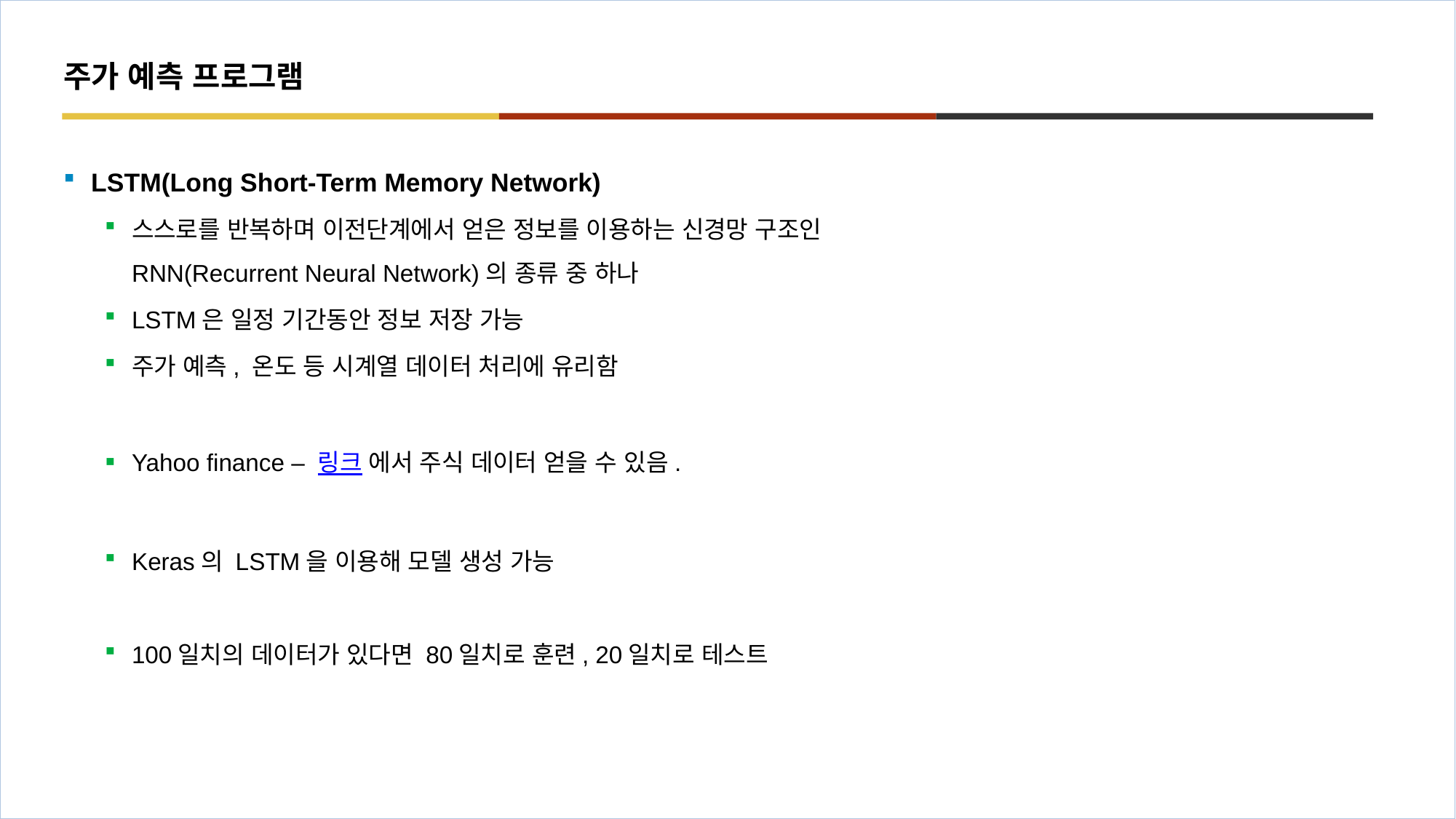

# 주가 예측 프로그램
LSTM(Long Short-Term Memory Network)
스스로를 반복하며 이전단계에서 얻은 정보를 이용하는 신경망 구조인
RNN(Recurrent Neural Network)의 종류 중 하나
LSTM은 일정 기간동안 정보 저장 가능
주가 예측, 온도 등 시계열 데이터 처리에 유리함

Yahoo finance – 링크 에서 주식 데이터 얻을 수 있음.

Keras의 LSTM을 이용해 모델 생성 가능

100일치의 데이터가 있다면 80일치로 훈련, 20일치로 테스트